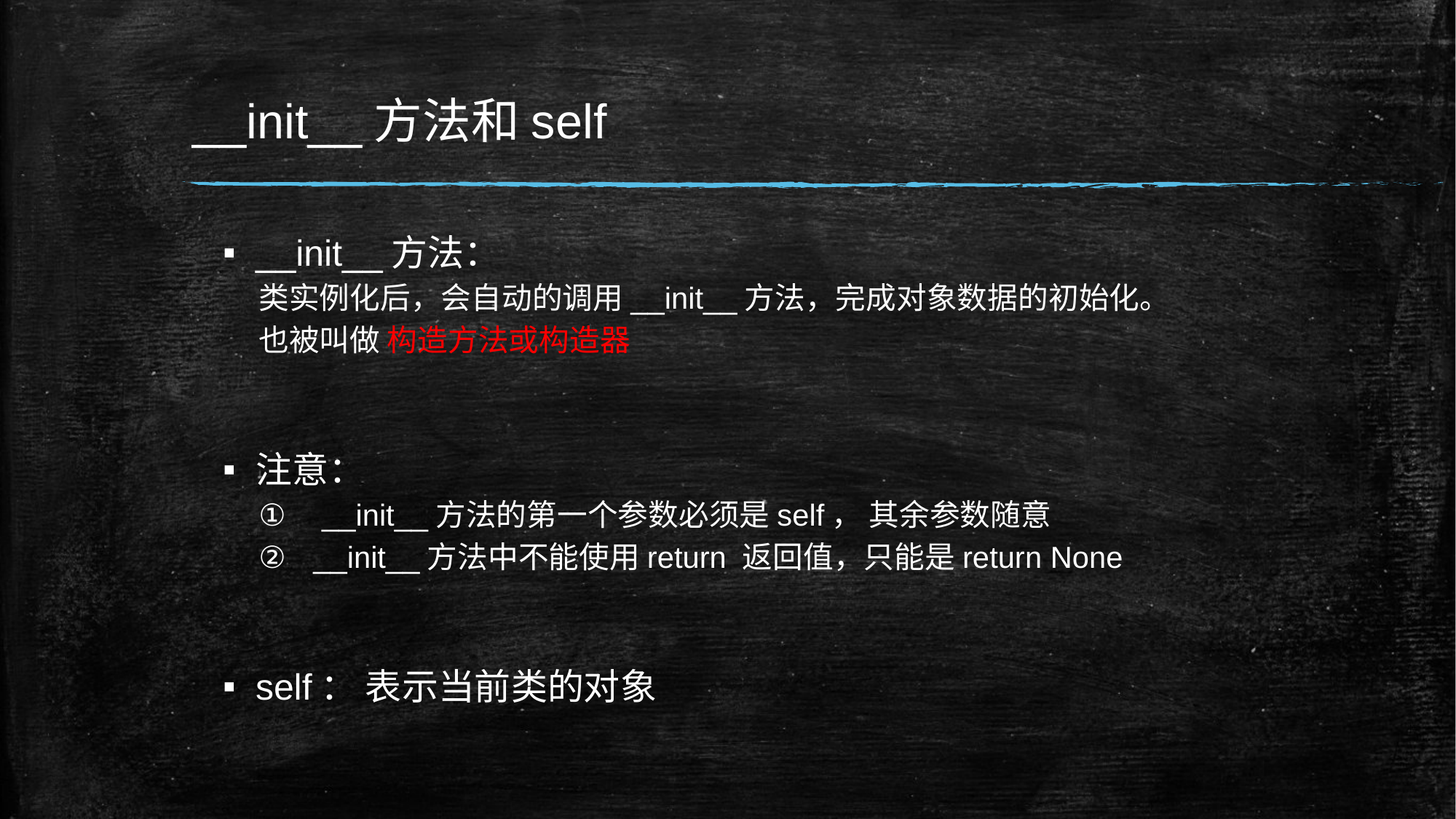

# __init__方法和self
__init__方法：
类实例化后，会自动的调用__init__方法，完成对象数据的初始化。
也被叫做 构造方法或构造器

注意：
 __init__方法的第一个参数必须是self， 其余参数随意
__init__方法中不能使用return 返回值，只能是return None

self： 表示当前类的对象